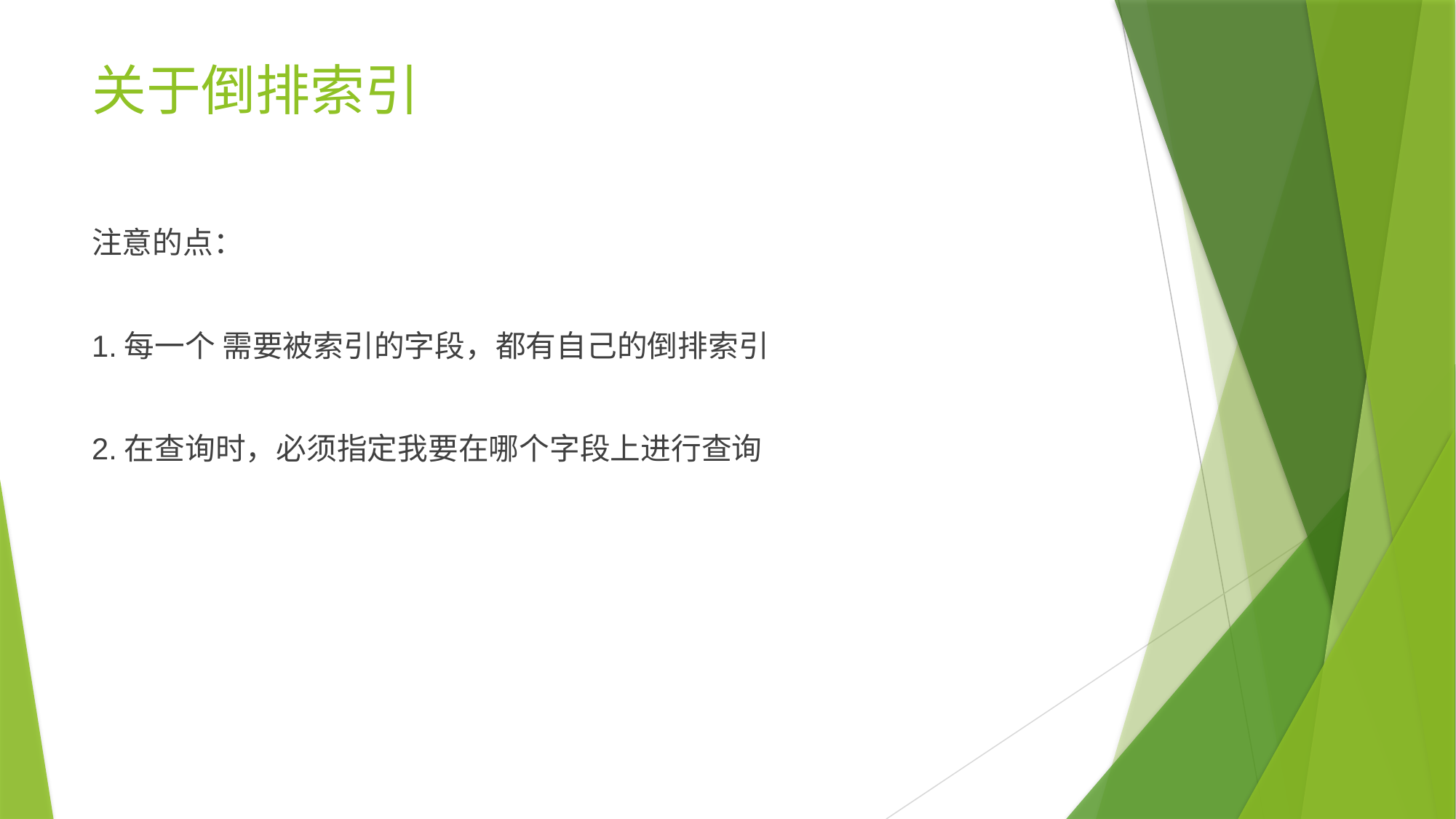

# 关于倒排索引

注意的点：

1.每一个 需要被索引的字段，都有自己的倒排索引

2.在查询时，必须指定我要在哪个字段上进行查询